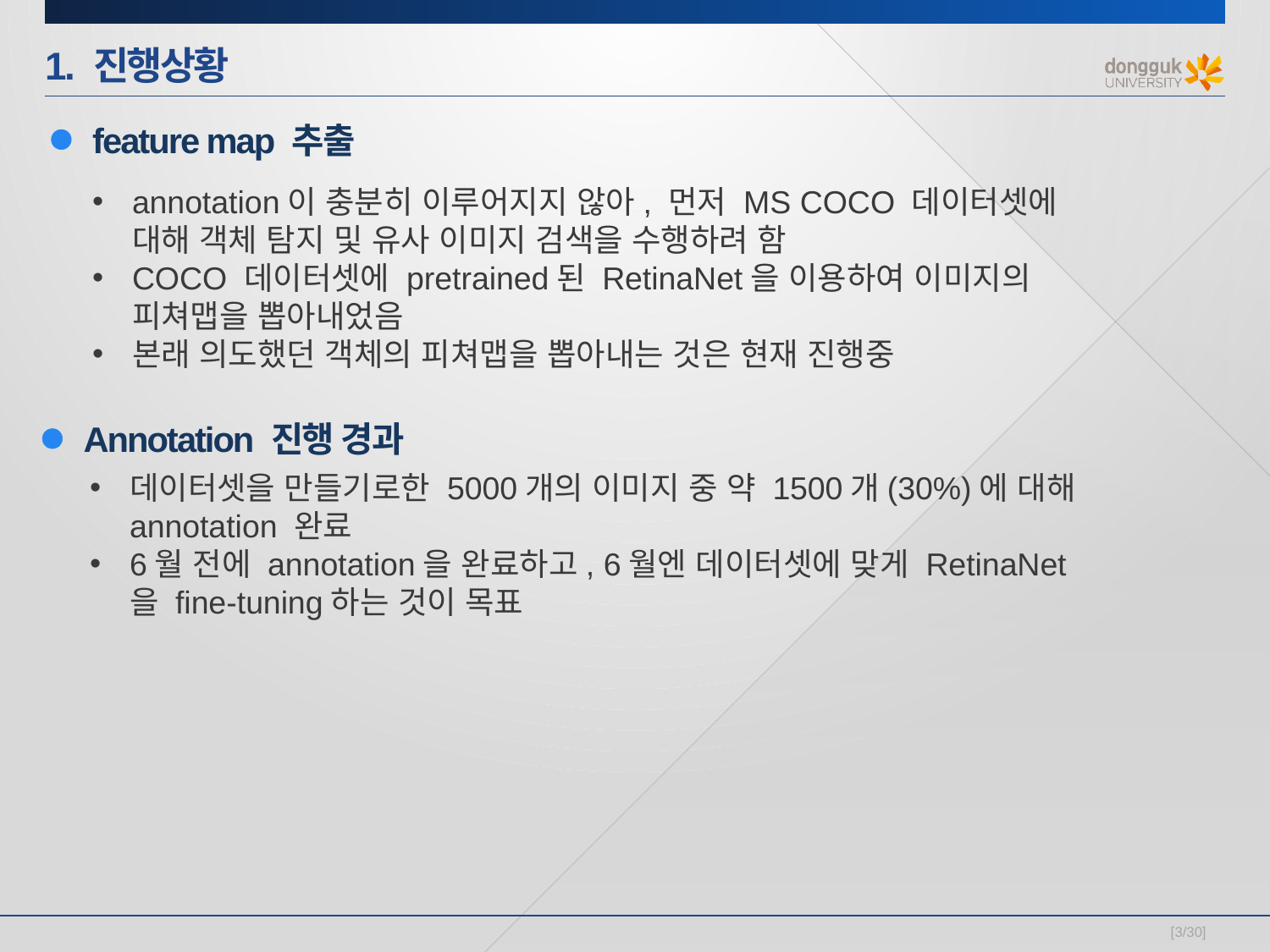

# 1. 진행상황
feature map 추출

annotation이 충분히 이루어지지 않아, 먼저 MS COCO 데이터셋에 대해 객체 탐지 및 유사 이미지 검색을 수행하려 함
COCO 데이터셋에 pretrained된 RetinaNet을 이용하여 이미지의 피쳐맵을 뽑아내었음
본래 의도했던 객체의 피쳐맵을 뽑아내는 것은 현재 진행중
Annotation 진행 경과

데이터셋을 만들기로한 5000개의 이미지 중 약 1500개(30%)에 대해 annotation 완료
6월 전에 annotation을 완료하고, 6월엔 데이터셋에 맞게 RetinaNet을 fine-tuning하는 것이 목표
[3/30]